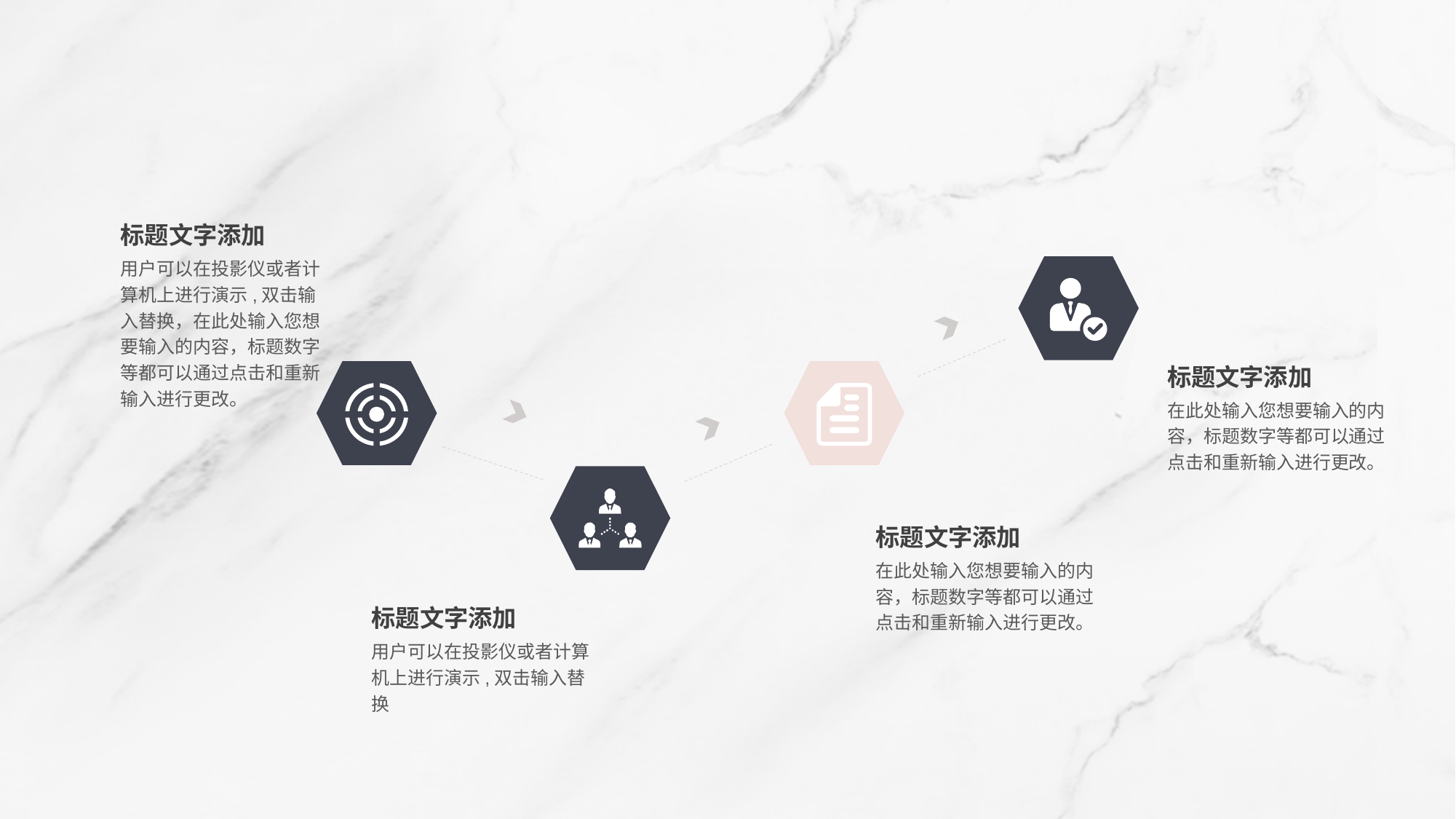

标题文字添加
用户可以在投影仪或者计算机上进行演示,双击输入替换，在此处输入您想要输入的内容，标题数字等都可以通过点击和重新输入进行更改。

标题文字添加
在此处输入您想要输入的内容，标题数字等都可以通过点击和重新输入进行更改。

标题文字添加
在此处输入您想要输入的内容，标题数字等都可以通过点击和重新输入进行更改。
标题文字添加
用户可以在投影仪或者计算机上进行演示,双击输入替换